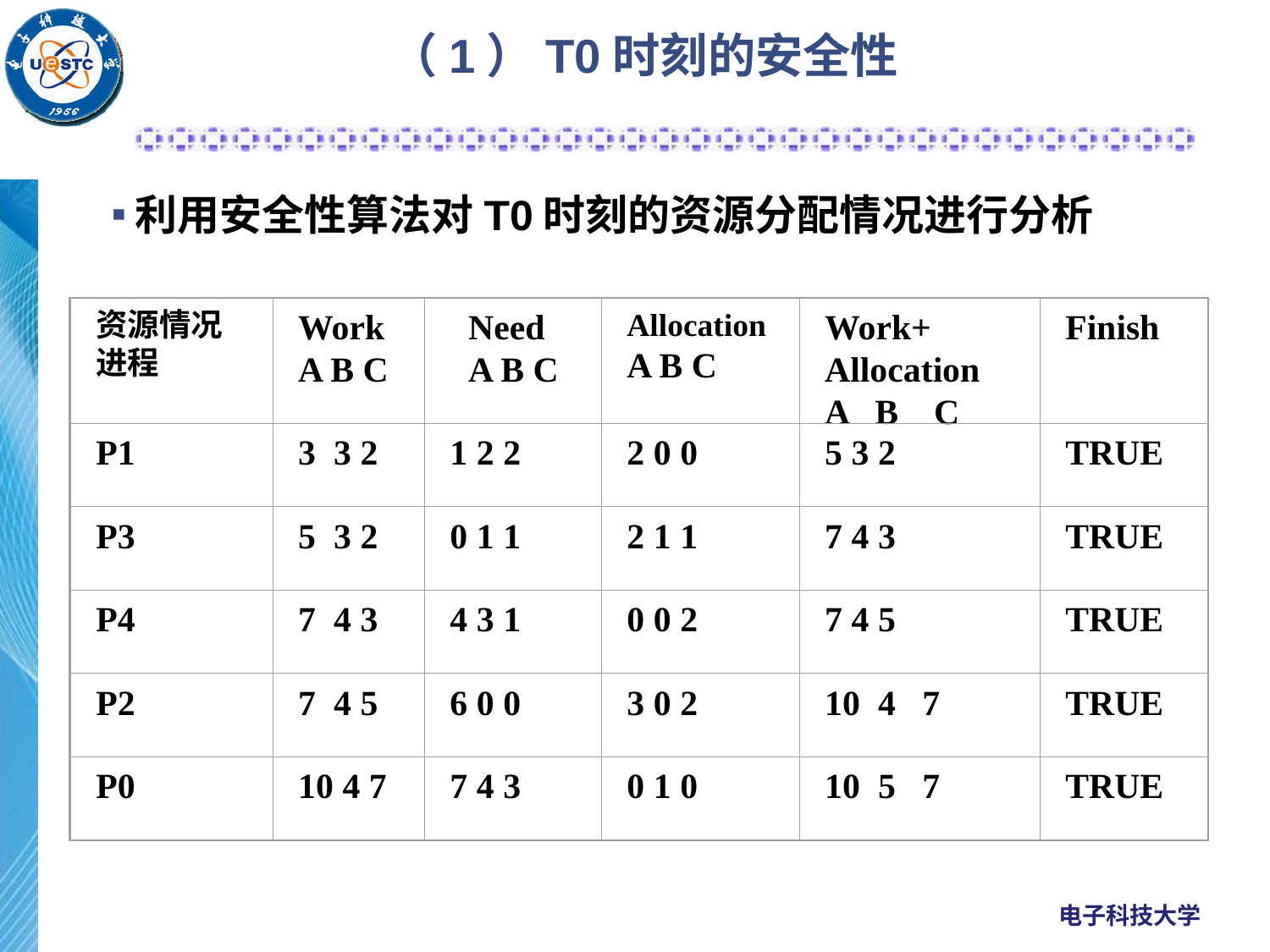

# （1）T0时刻的安全性
利用安全性算法对T0时刻的资源分配情况进行分析

资源情况
进程

Work
A B C

Need
A B C

Allocation
A B C

Work+
Allocation
A   B    C

Finish

P1

3  3 2

1 2 2

2 0 0

5 3 2

TRUE

P3

5  3 2

0 1 1

2 1 1

7 4 3

TRUE

P4

7  4 3

4 3 1

0 0 2

7 4 5

TRUE

P2

7  4 5

6 0 0

3 0 2

10  4   7

TRUE

P0

10 4 7

7 4 3

0 1 0

10  5   7

TRUE